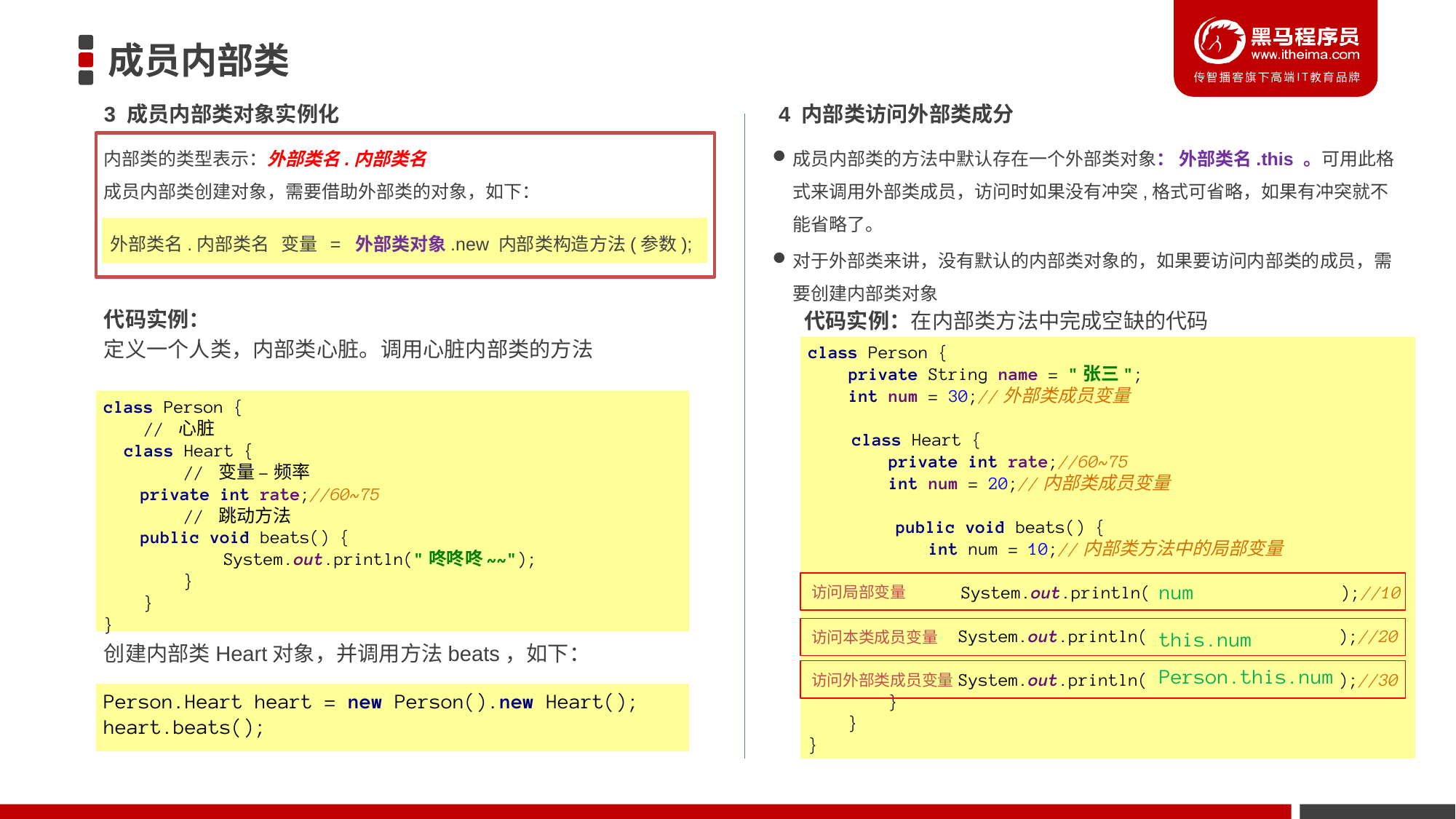

# 成员内部类
3 成员内部类对象实例化
4 内部类访问外部类成分
内部类的类型表示：外部类名.内部类名
成员内部类创建对象，需要借助外部类的对象，如下：
成员内部类的方法中默认存在一个外部类对象： 外部类名.this 。可用此格式来调用外部类成员，访问时如果没有冲突,格式可省略，如果有冲突就不能省略了。
对于外部类来讲，没有默认的内部类对象的，如果要访问内部类的成员，需要创建内部类对象
外部类名.内部类名   变量  =  外部类对象.new 内部类构造方法(参数);
代码实例：
定义一个人类，内部类心脏。调用心脏内部类的方法
代码实例：在内部类方法中完成空缺的代码
class Person {
    private String name = "张三";
    int num = 30;//外部类成员变量
    class Heart {
        private int rate;//60~75
        int num = 20;//内部类成员变量
        public void beats() {
            int num = 10;//内部类方法中的局部变量
              System.out.println(                   );//10
               System.out.println(       this.num    );//20
               System.out.println(  Person.this.num  );//30
        }
    }
}
class Person {
    // 心脏
    class Heart {
        // 变量-频率
        private int rate;//60~75
        // 跳动方法
        public void beats() {
            System.out.println("咚咚咚~~");
        }
    }
}
访问局部变量
num
访问本类成员变量
this.num
创建内部类Heart对象，并调用方法beats，如下：
Person.this.num
访问外部类成员变量
Person.Heart heart = new Person().new Heart();
heart.beats();